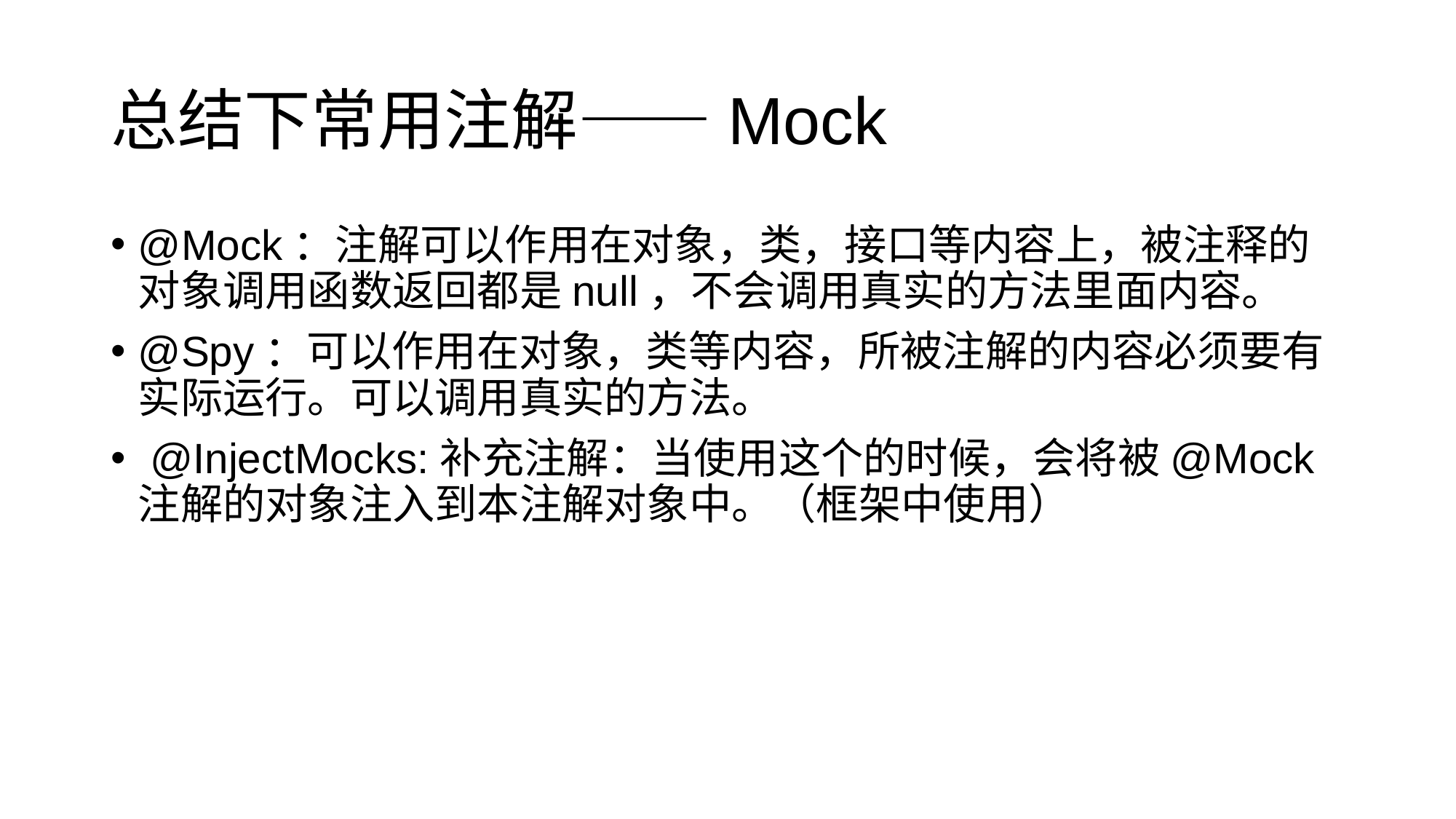

# 总结下常用注解——Mock
@Mock：注解可以作用在对象，类，接口等内容上，被注释的对象调用函数返回都是null，不会调用真实的方法里面内容。
@Spy：可以作用在对象，类等内容，所被注解的内容必须要有实际运行。可以调用真实的方法。
 @InjectMocks:补充注解：当使用这个的时候，会将被@Mock注解的对象注入到本注解对象中。（框架中使用）